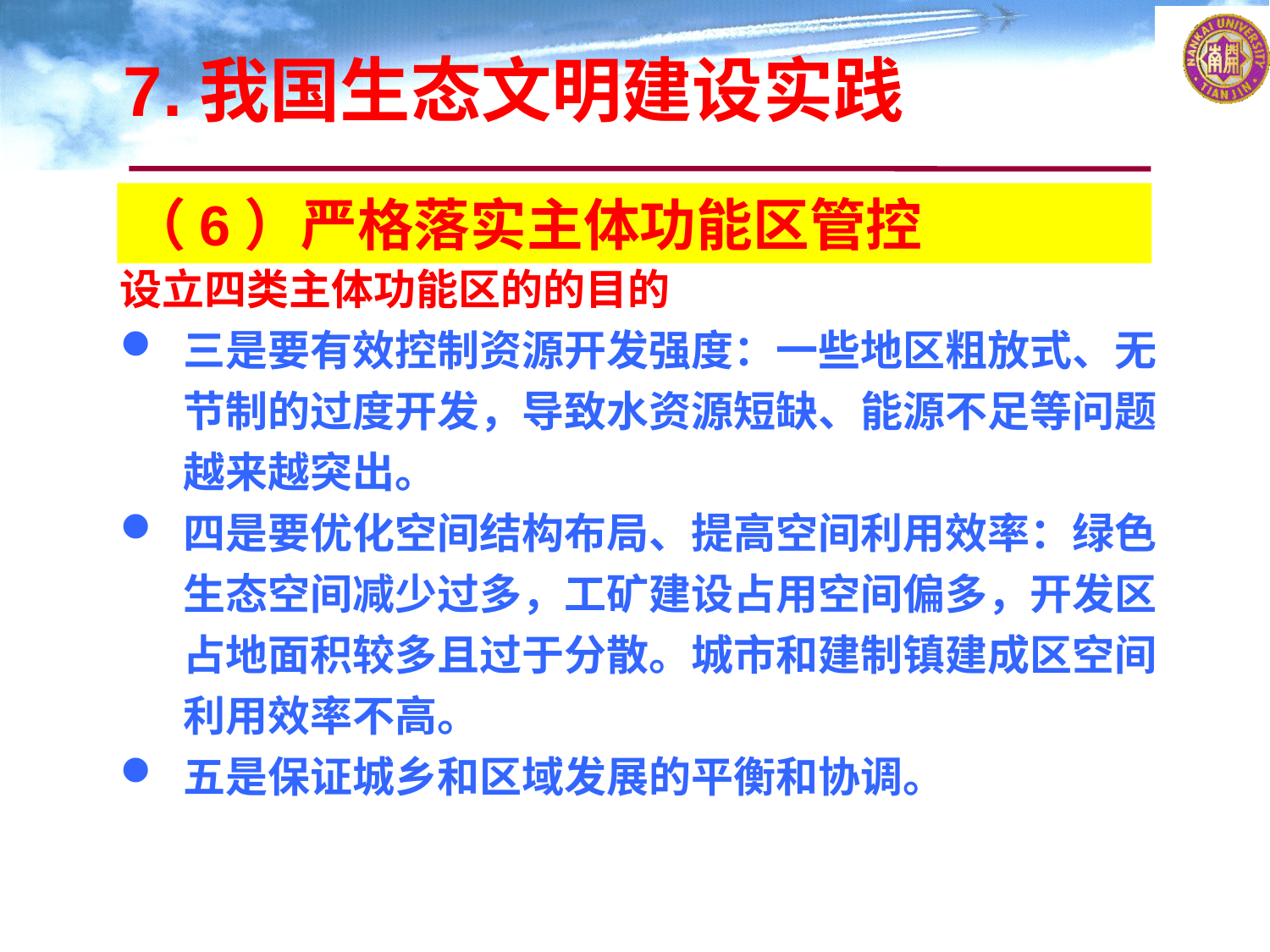

7.我国生态文明建设实践

（6）严格落实主体功能区管控
设立四类主体功能区的的目的
三是要有效控制资源开发强度：一些地区粗放式、无节制的过度开发，导致水资源短缺、能源不足等问题越来越突出。
四是要优化空间结构布局、提高空间利用效率：绿色生态空间减少过多，工矿建设占用空间偏多，开发区占地面积较多且过于分散。城市和建制镇建成区空间利用效率不高。
五是保证城乡和区域发展的平衡和协调。